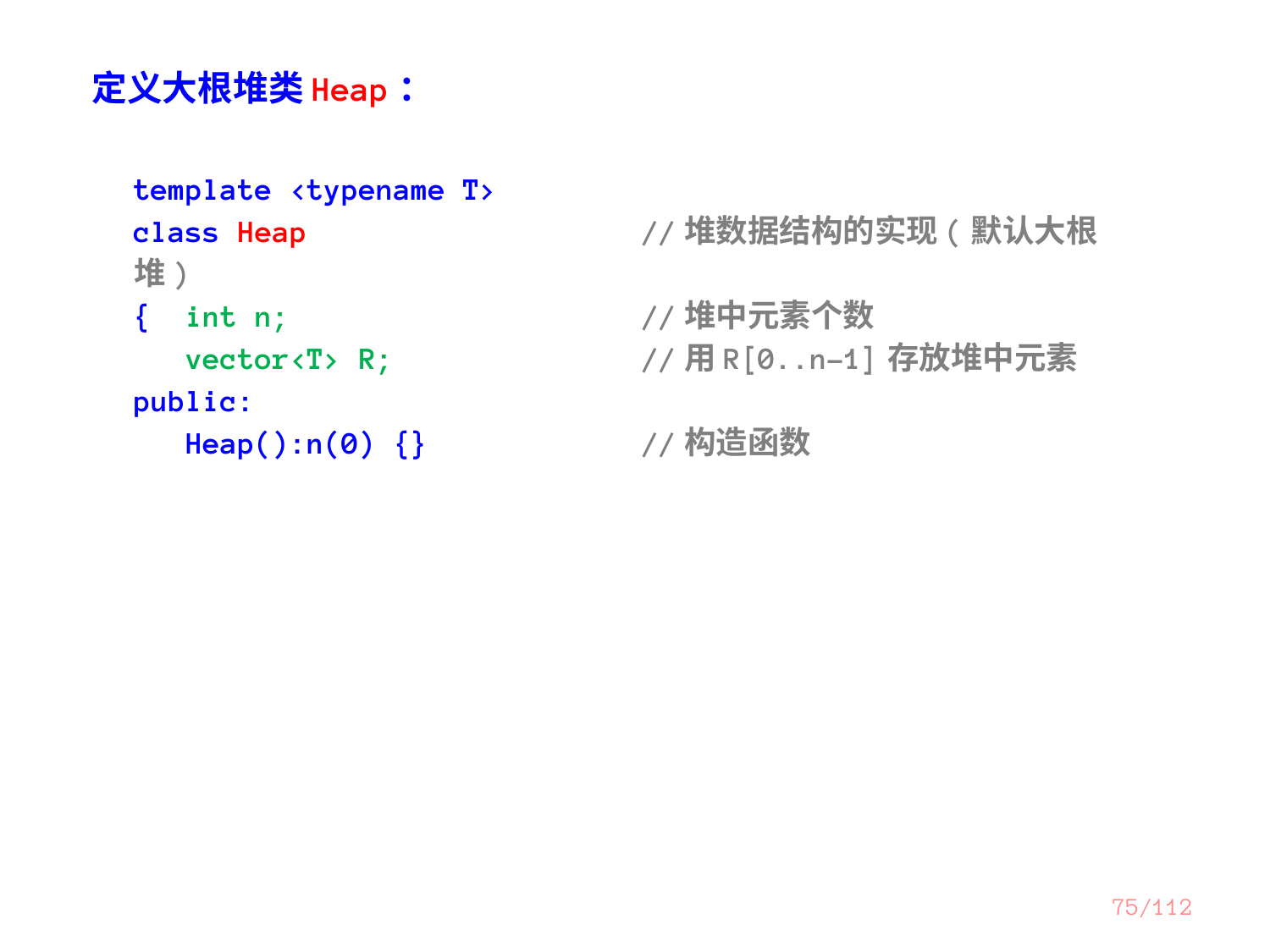

定义大根堆类Heap：
template <typename T>
class Heap			//堆数据结构的实现(默认大根堆)
{  int n;			//堆中元素个数
   vector<T> R;		//用R[0..n-1]存放堆中元素
public:
   Heap():n(0) {}		//构造函数
75/112